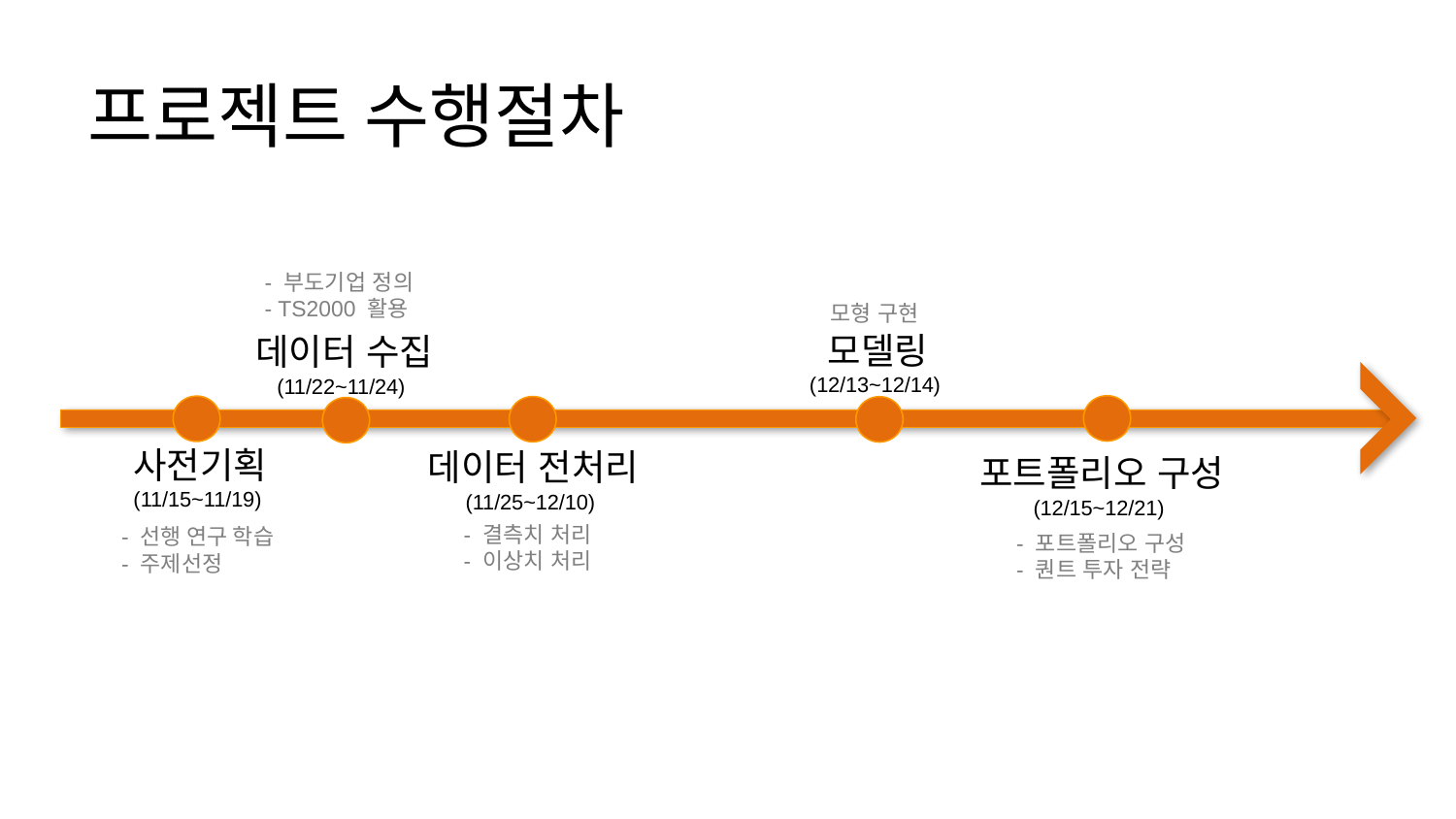

# 프로젝트 수행절차
- 부도기업 정의
- TS2000 활용
  모형 구현
모델링
(12/13~12/14)
데이터 수집
(11/22~11/24)

사전기획
(11/15~11/19)
데이터 전처리
(11/25~12/10)
포트폴리오 구성
(12/15~12/21)
- 결측치 처리
- 이상치 처리
- 선행 연구 학습
- 주제선정
- 포트폴리오 구성
- 퀀트 투자 전략